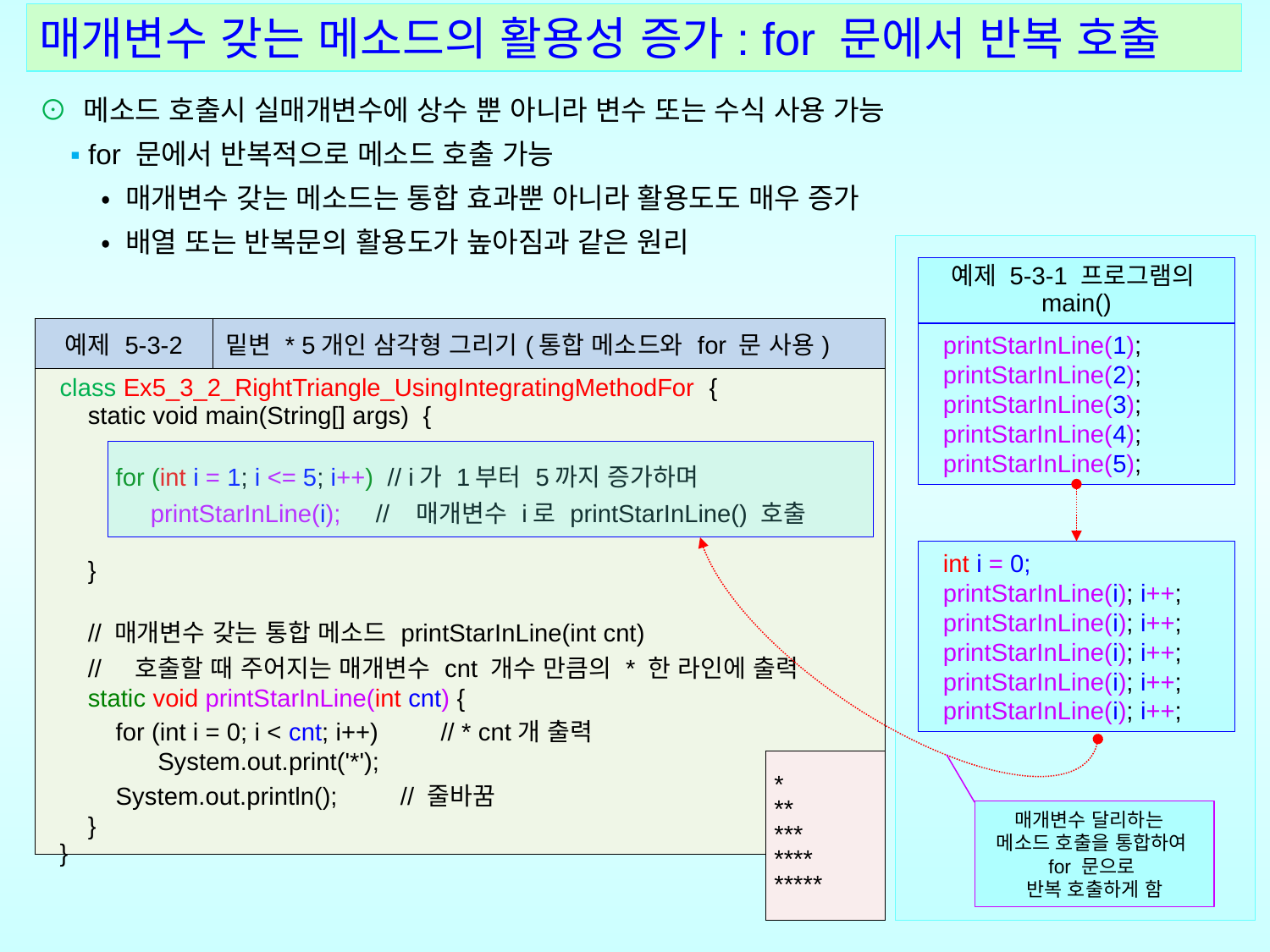

매개변수 갖는 메소드의 활용성 증가: for 문에서 반복 호출
⊙ 메소드 호출시 실매개변수에 상수 뿐 아니라 변수 또는 수식 사용 가능
    ▪ for 문에서 반복적으로 메소드 호출 가능
        • 매개변수 갖는 메소드는 통합 효과뿐 아니라 활용도도 매우 증가
        • 배열 또는 반복문의 활용도가 높아짐과 같은 원리

예제 5-3-1 프로그램의
main()
| 예제 5-3-2 | 밑변 \* 5개인 삼각형 그리기(통합 메소드와 for 문 사용) |
| --- | --- |
| class Ex5\_3\_2\_RightTriangle\_UsingIntegratingMethodFor { static void main(String[] args) { for (int i = 1; i <= 5; i++) // i가 1부터 5까지 증가하며 printStarInLine(i); // 매개변수 i로 printStarInLine() 호출 } // 매개변수 갖는 통합 메소드 printStarInLine(int cnt) // 호출할 때 주어지는 매개변수 cnt 개수 만큼의 \* 한 라인에 출력 static void printStarInLine(int cnt) { for (int i = 0; i < cnt; i++) // \* cnt개 출력 System.out.print('\*'); System.out.println(); // 줄바꿈 } } | 밑변 '\*' 5개인 삼각형을 그리기(통합 메소드와 for 문 사용) |
printStarInLine(1);
printStarInLine(2);
printStarInLine(3);
printStarInLine(4);
printStarInLine(5);

int i = 0;
printStarInLine(i); i++;
printStarInLine(i); i++;
printStarInLine(i); i++;
printStarInLine(i); i++;
printStarInLine(i); i++;
| \* \*\* \*\*\* \*\*\*\* \*\*\*\*\* |
| --- |
매개변수 달리하는
메소드 호출을 통합하여
for 문으로
반복 호출하게 함